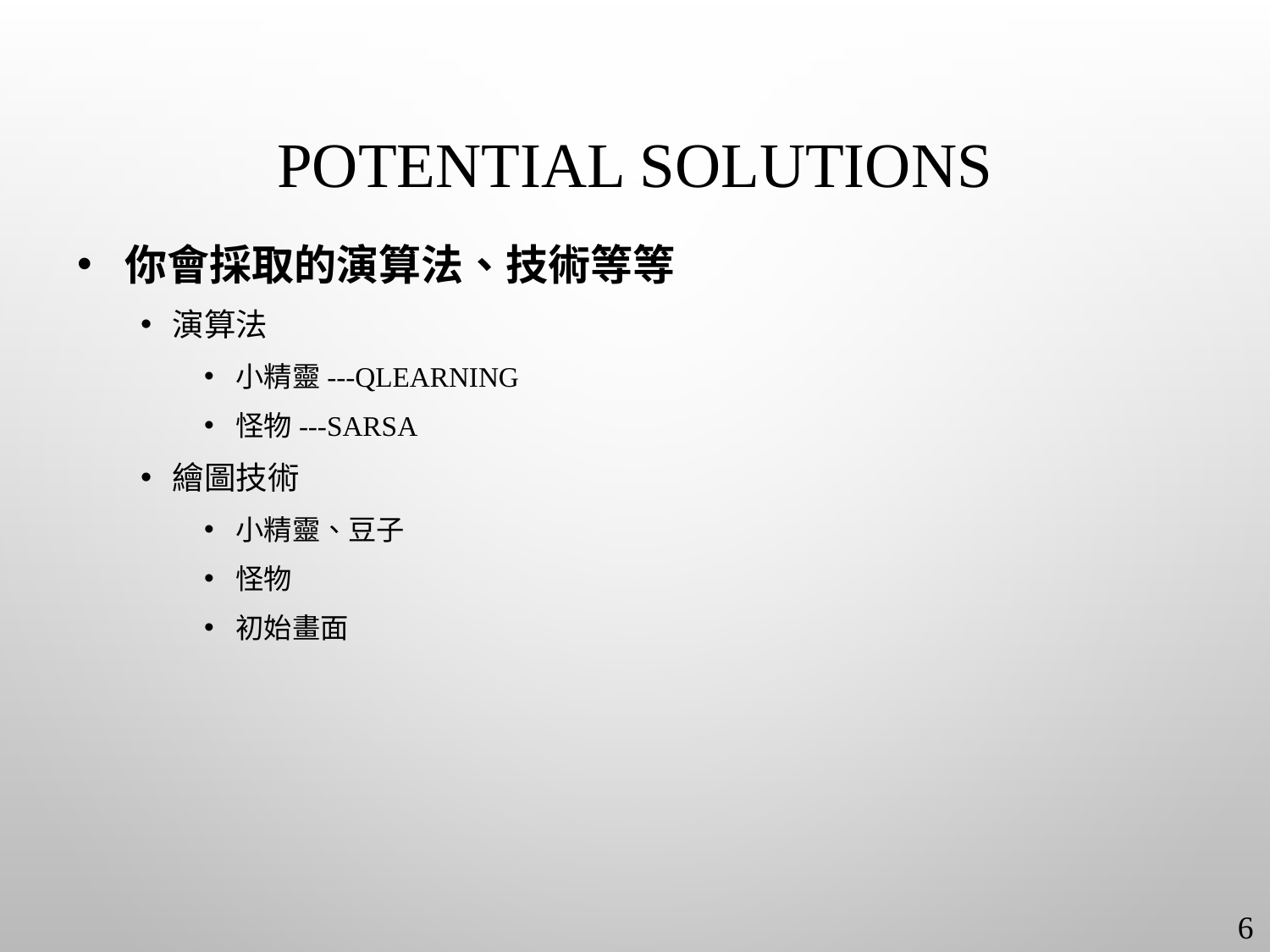

# Potential Solutions
你會採取的演算法、技術等等
演算法
小精靈---QLearning
怪物---SARSA
繪圖技術
小精靈、豆子
怪物
初始畫面

6